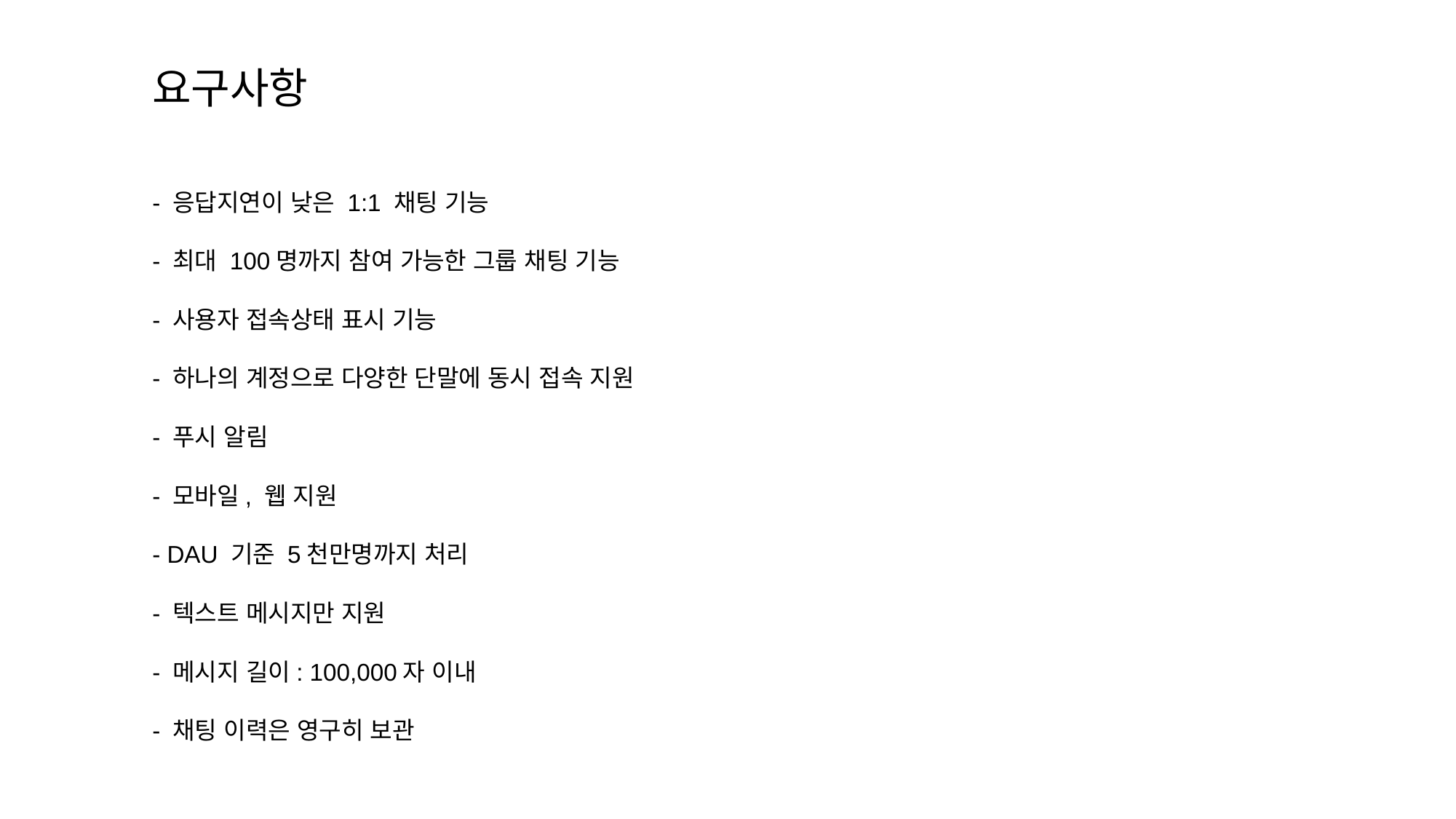

# 요구사항
- 응답지연이 낮은 1:1 채팅 기능
- 최대 100명까지 참여 가능한 그룹 채팅 기능
- 사용자 접속상태 표시 기능
- 하나의 계정으로 다양한 단말에 동시 접속 지원
- 푸시 알림
- 모바일, 웹 지원
- DAU 기준 5천만명까지 처리
- 텍스트 메시지만 지원
- 메시지 길이: 100,000자 이내
- 채팅 이력은 영구히 보관